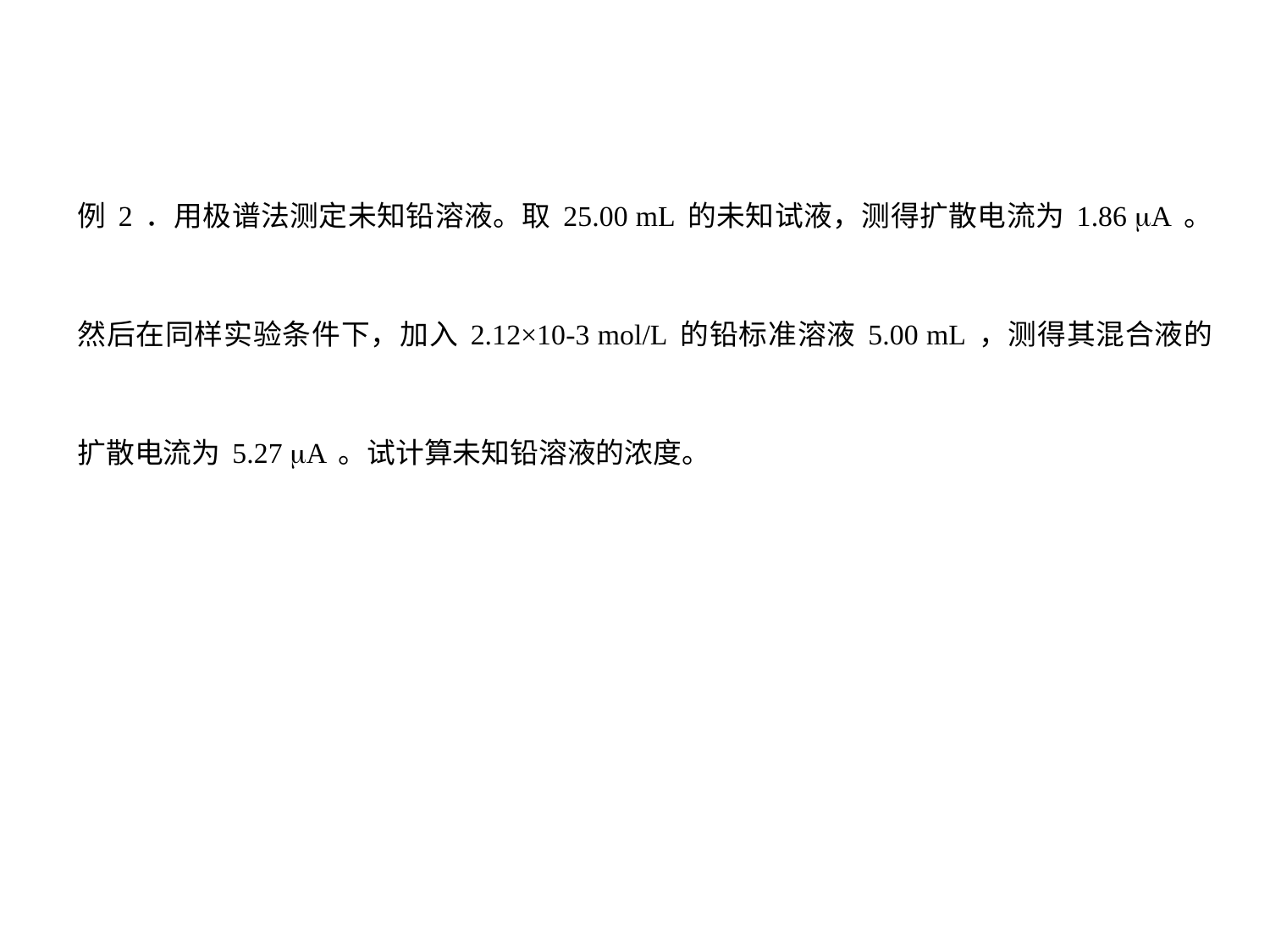

例2．用极谱法测定未知铅溶液。取25.00 mL的未知试液，测得扩散电流为1.86 μA。然后在同样实验条件下，加入2.12×10-3 mol/L的铅标准溶液5.00 mL，测得其混合液的扩散电流为5.27 μA。试计算未知铅溶液的浓度。